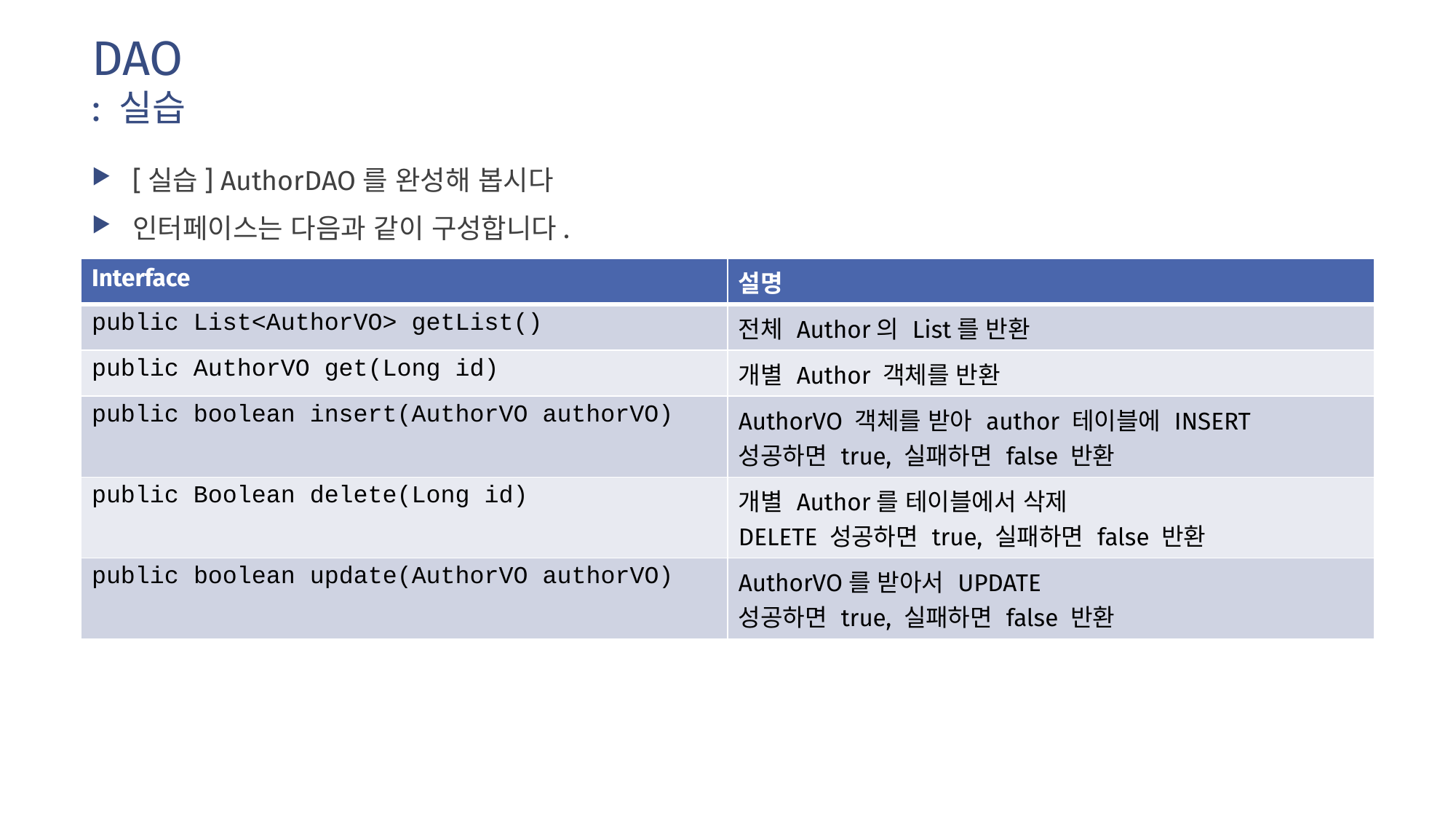

# DAO : 실습
[실습] AuthorDAO를 완성해 봅시다
인터페이스는 다음과 같이 구성합니다.
| Interface | 설명 |
| --- | --- |
| public List<AuthorVO> getList() | 전체 Author의 List를 반환 |
| public AuthorVO get(Long id) | 개별 Author 객체를 반환 |
| public boolean insert(AuthorVO authorVO) | AuthorVO 객체를 받아 author 테이블에 INSERT 성공하면 true, 실패하면 false 반환 |
| public Boolean delete(Long id) | 개별 Author를 테이블에서 삭제 DELETE 성공하면 true, 실패하면 false 반환 |
| public boolean update(AuthorVO authorVO) | AuthorVO를 받아서 UPDATE 성공하면 true, 실패하면 false 반환 |